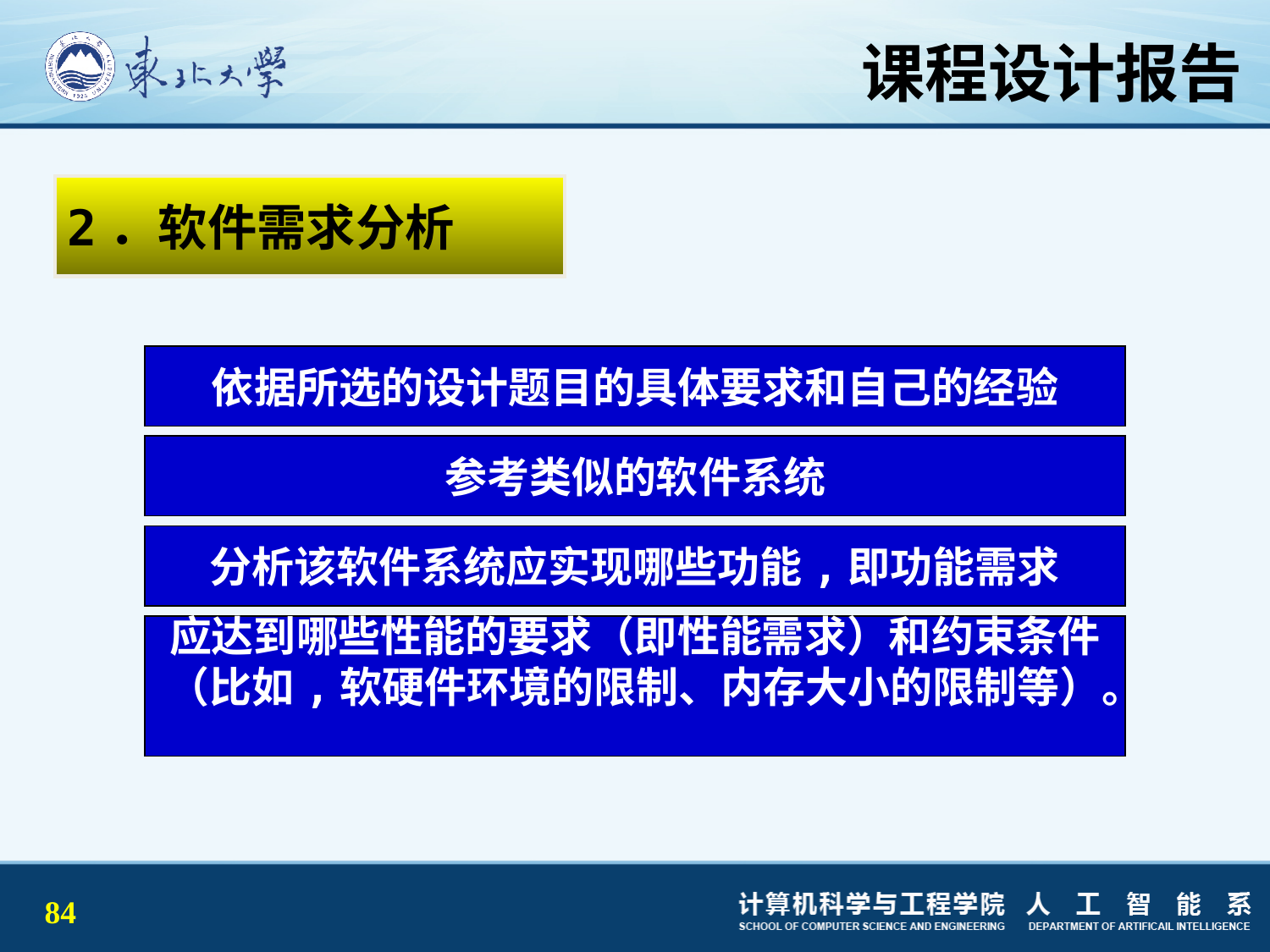

# 课程设计报告
2．软件需求分析
依据所选的设计题目的具体要求和自己的经验
参考类似的软件系统
分析该软件系统应实现哪些功能,即功能需求
应达到哪些性能的要求（即性能需求）和约束条件（比如,软硬件环境的限制、内存大小的限制等）。